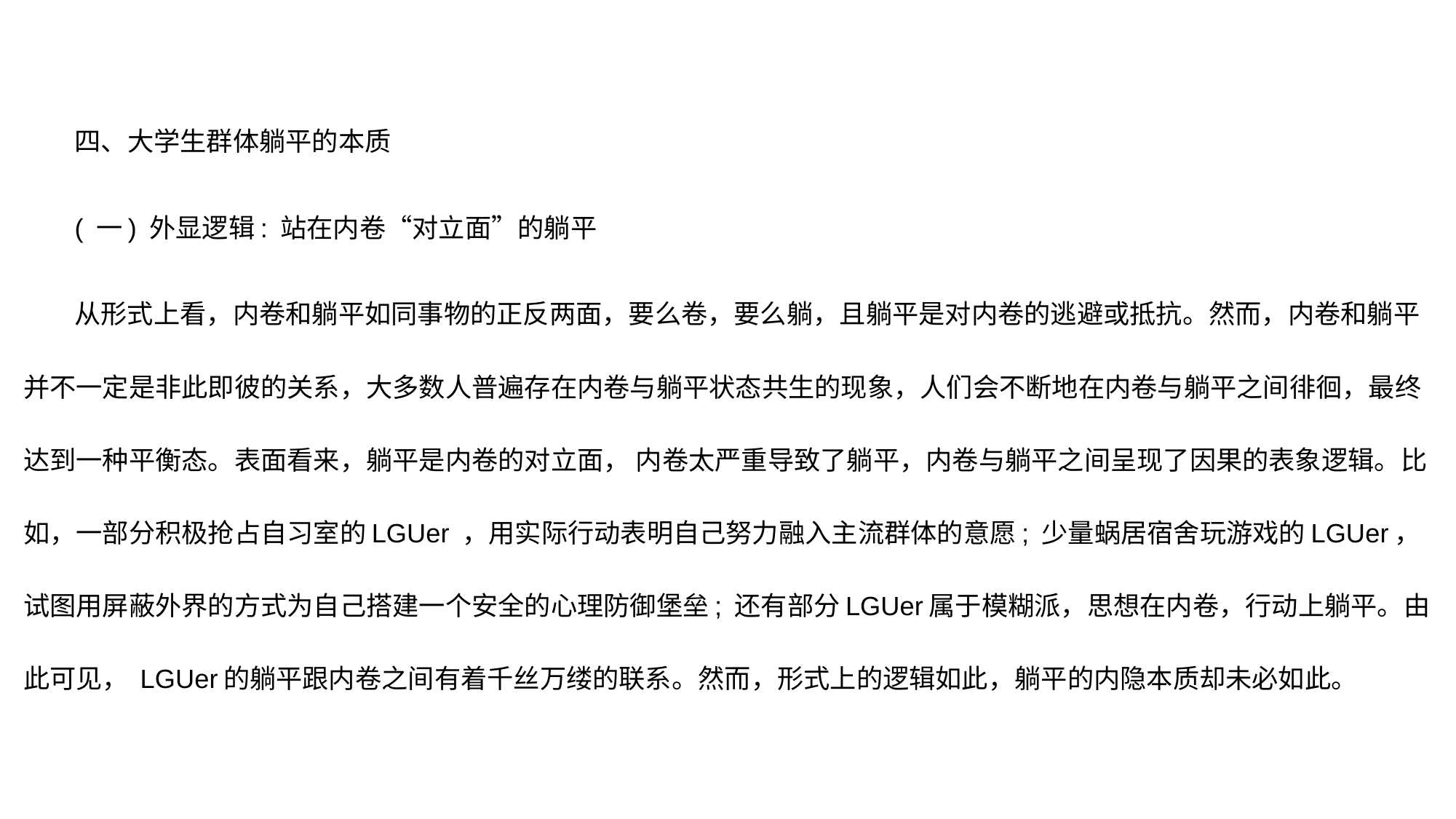

四、大学生群体躺平的本质
( 一) 外显逻辑: 站在内卷“对立面”的躺平
从形式上看，内卷和躺平如同事物的正反两面，要么卷，要么躺，且躺平是对内卷的逃避或抵抗。然而，内卷和躺平并不一定是非此即彼的关系，大多数人普遍存在内卷与躺平状态共生的现象，人们会不断地在内卷与躺平之间徘徊，最终达到一种平衡态。表面看来，躺平是内卷的对立面， 内卷太严重导致了躺平，内卷与躺平之间呈现了因果的表象逻辑。比如，一部分积极抢占自习室的LGUer ，用实际行动表明自己努力融入主流群体的意愿; 少量蜗居宿舍玩游戏的LGUer，试图用屏蔽外界的方式为自己搭建一个安全的心理防御堡垒; 还有部分LGUer属于模糊派，思想在内卷，行动上躺平。由此可见， LGUer的躺平跟内卷之间有着千丝万缕的联系。然而，形式上的逻辑如此，躺平的内隐本质却未必如此。